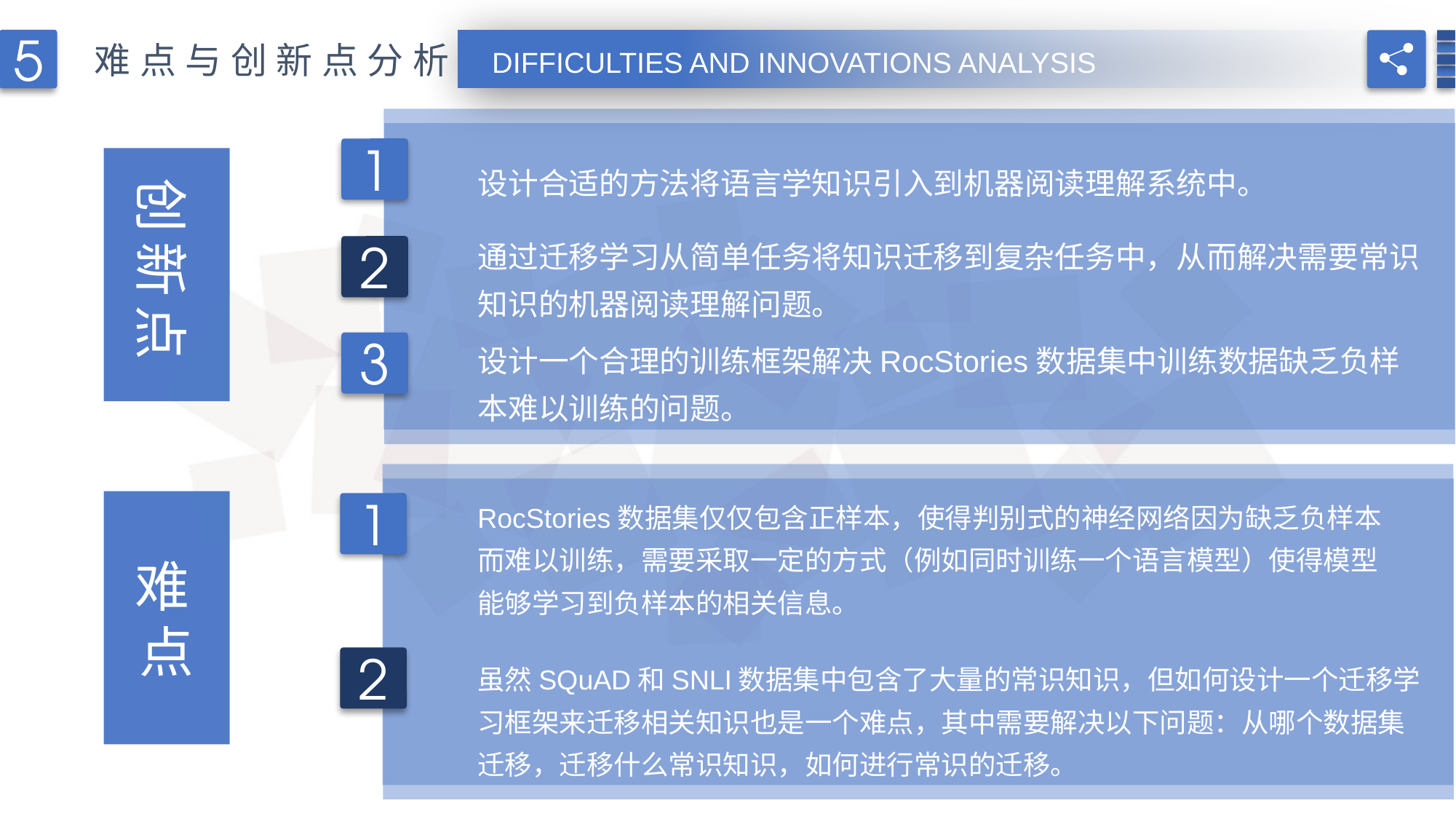

5

难点与创新点分析
DIFFICULTIES AND INNOVATIONS ANALYSIS

1

创新点
设计合适的方法将语言学知识引入到机器阅读理解系统中。
通过迁移学习从简单任务将知识迁移到复杂任务中，从而解决需要常识知识的机器阅读理解问题。
2
设计一个合理的训练框架解决RocStories数据集中训练数据缺乏负样本难以训练的问题。
3

RocStories数据集仅仅包含正样本，使得判别式的神经网络因为缺乏负样本而难以训练，需要采取一定的方式（例如同时训练一个语言模型）使得模型能够学习到负样本的相关信息。
难点
1
2
虽然SQuAD和SNLI数据集中包含了大量的常识知识，但如何设计一个迁移学习框架来迁移相关知识也是一个难点，其中需要解决以下问题：从哪个数据集迁移，迁移什么常识知识，如何进行常识的迁移。